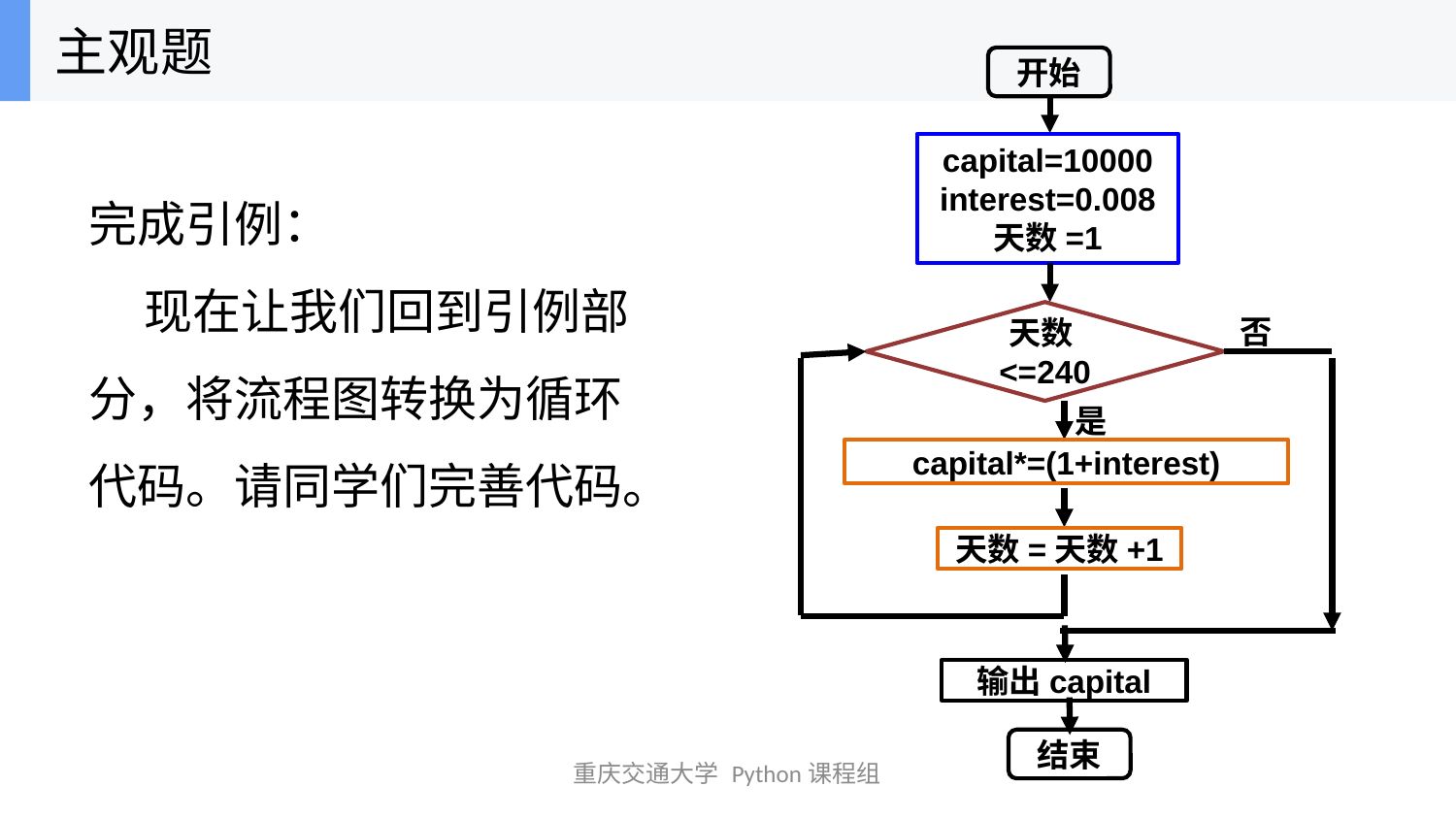

主观题
开始
capital=10000
interest=0.008
天数=1
天数<=240
否
是
capital*=(1+interest)
天数=天数+1
输出capital
结束
完成引例：
    现在让我们回到引例部分，将流程图转换为循环代码。请同学们完善代码。
重庆交通大学 Python课程组